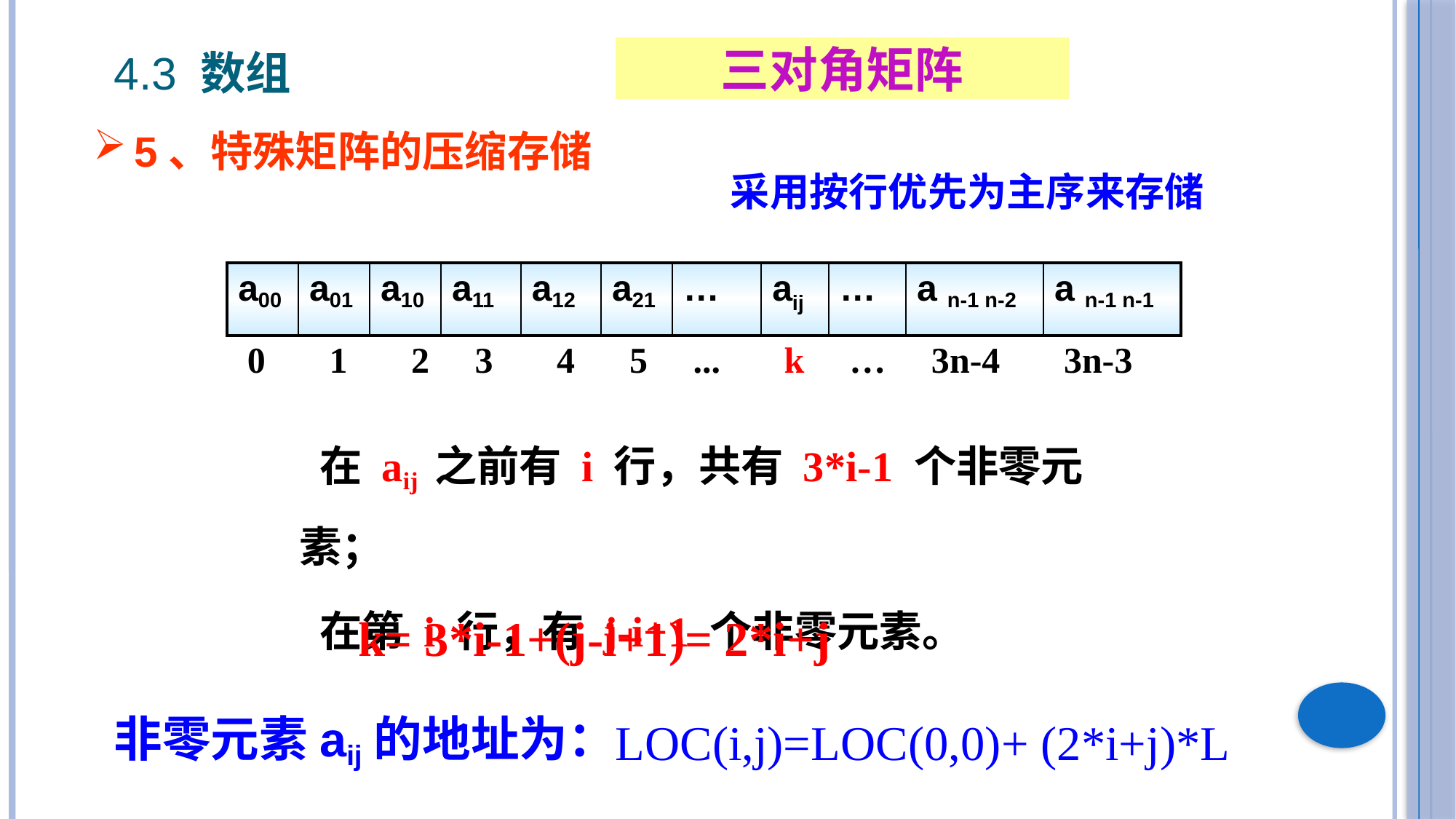

4.3 数组
三对角矩阵
5、特殊矩阵的压缩存储
 采用按行优先为主序来存储
| a00 | a01 | a10 | a11 | a12 | a21 | … | aij | … | a n-1 n-2 | a n-1 n-1 |
| --- | --- | --- | --- | --- | --- | --- | --- | --- | --- | --- |
  0       1       2     3       4      5     ...       k     …     3n-4       3n-3

 在 aij 之前有 i 行，共有 3*i-1 个非零元素；
 在第 i 行，有 j-i+1 个非零元素。
k= 3*i-1+(j-i+1)= 2*i+j
非零元素aij的地址为：
LOC(i,j)=LOC(0,0)+ (2*i+j)*L
42